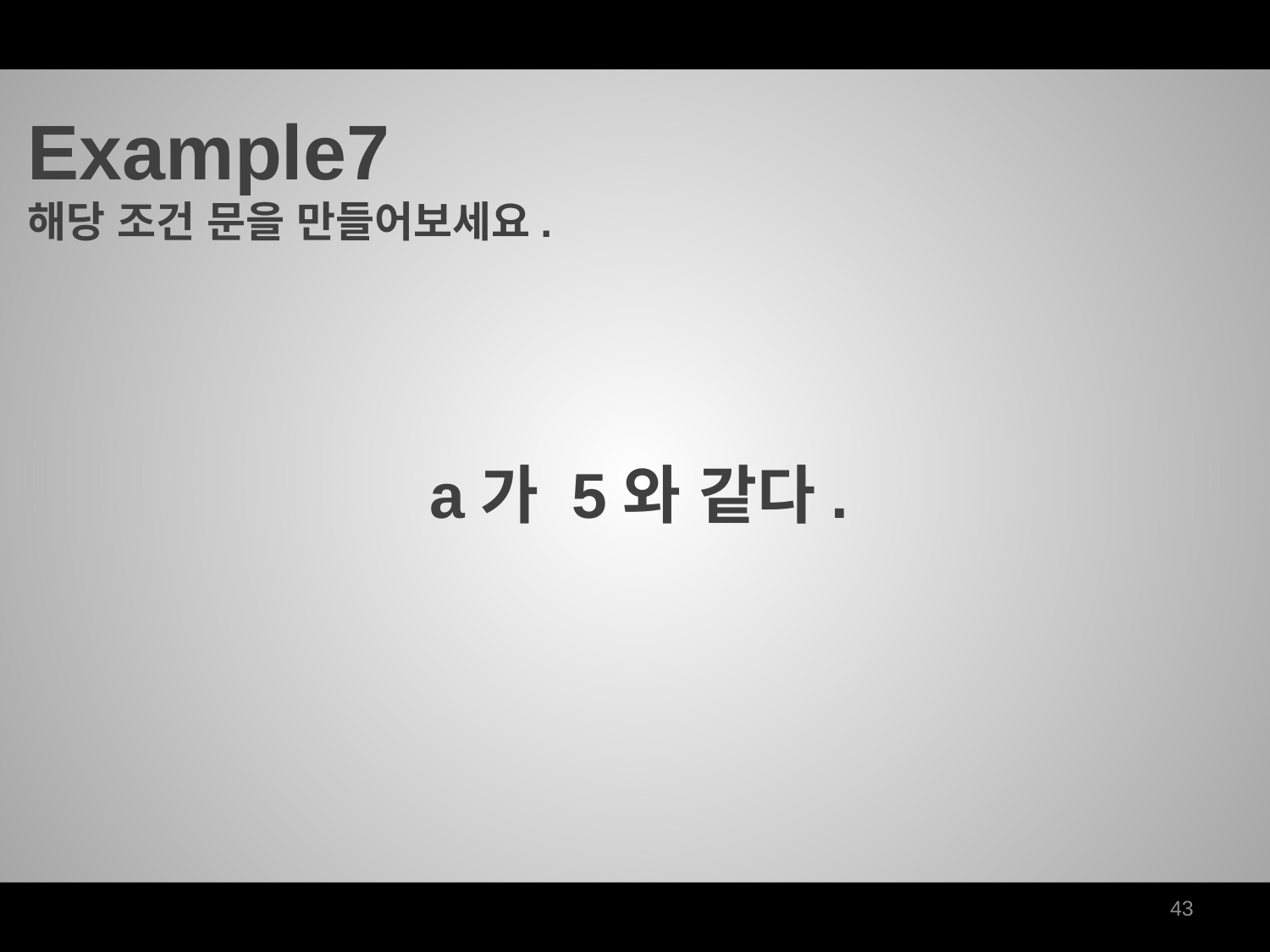

Example7
해당 조건 문을 만들어보세요.
a가 5와 같다.
43